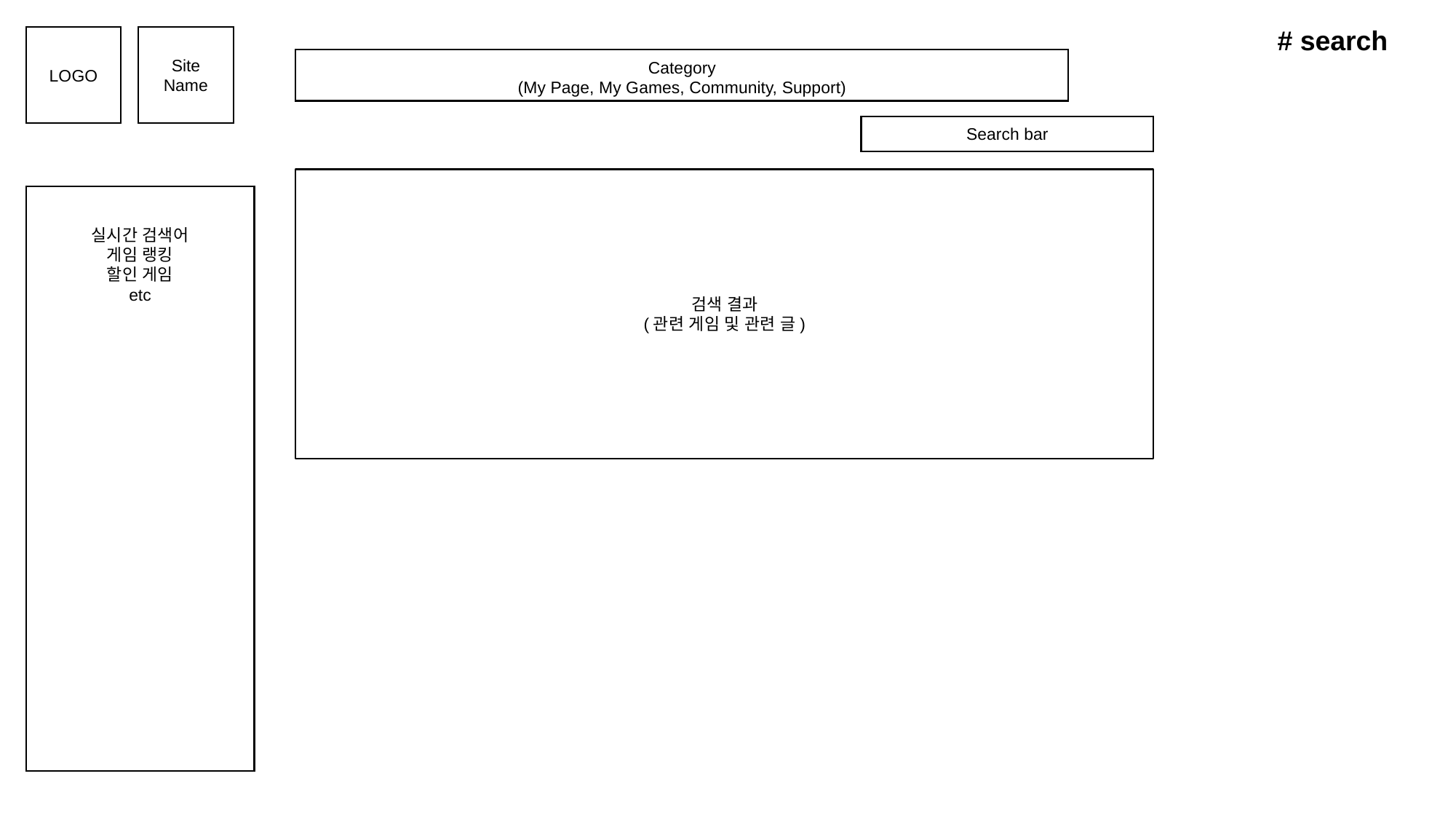

# search

Site Name

Category
(My Page, My Games, Community, Support)
LOGO

Search bar

실시간 검색어
게임 랭킹
할인 게임
etc
검색 결과
(관련 게임 및 관련 글)